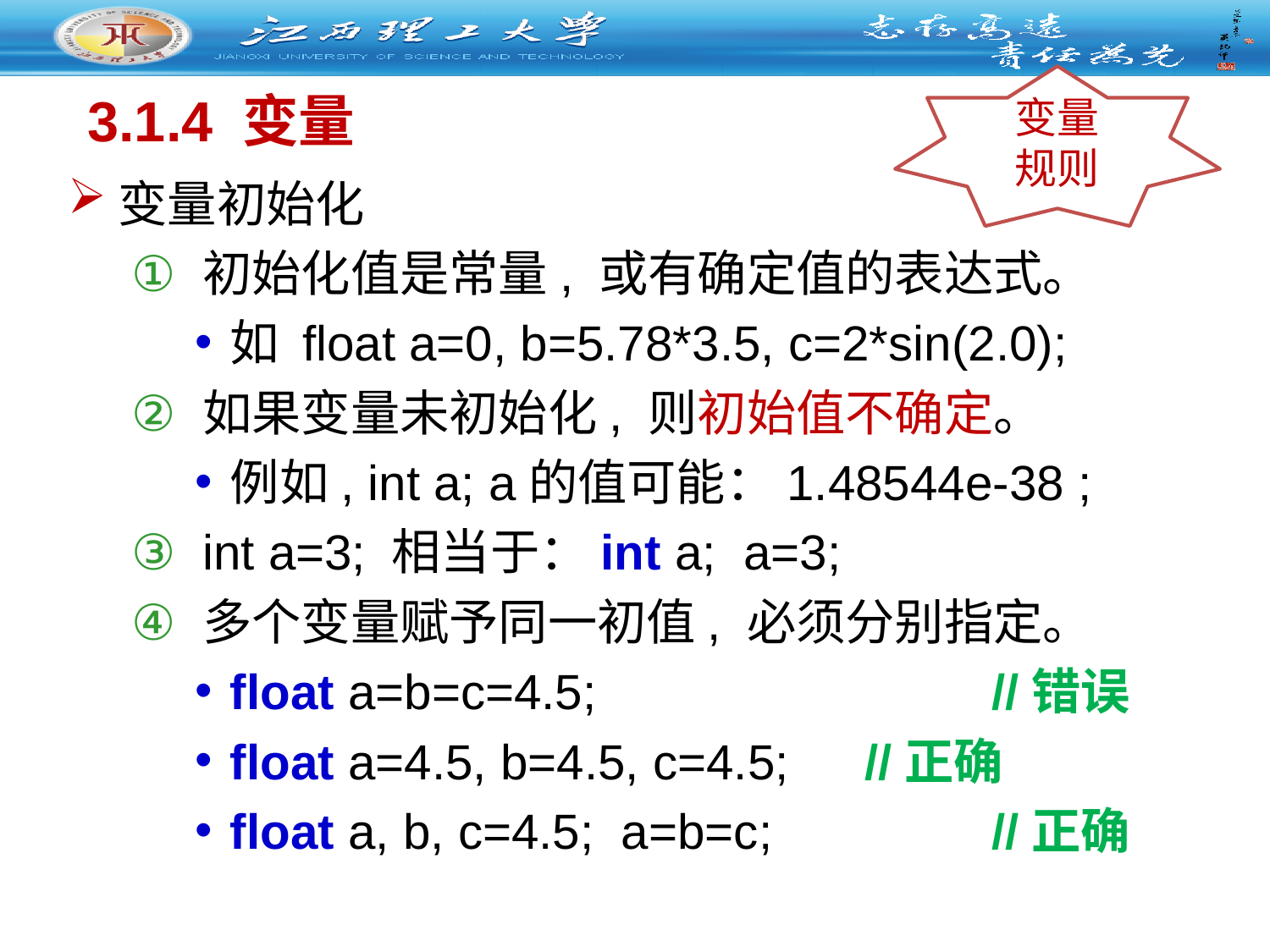

# 3.1.4 变量
变量
规则
变量初始化
初始化值是常量, 或有确定值的表达式。
如 float a=0, b=5.78*3.5, c=2*sin(2.0);
如果变量未初始化, 则初始值不确定。
例如, int a; a的值可能：1.48544e-38 ;
int a=3; 相当于：int a;  a=3;
多个变量赋予同一初值, 必须分别指定。
float a=b=c=4.5;  		 	//错误
float a=4.5, b=4.5, c=4.5;  	//正确
float a, b, c=4.5;  a=b=c; 		//正确